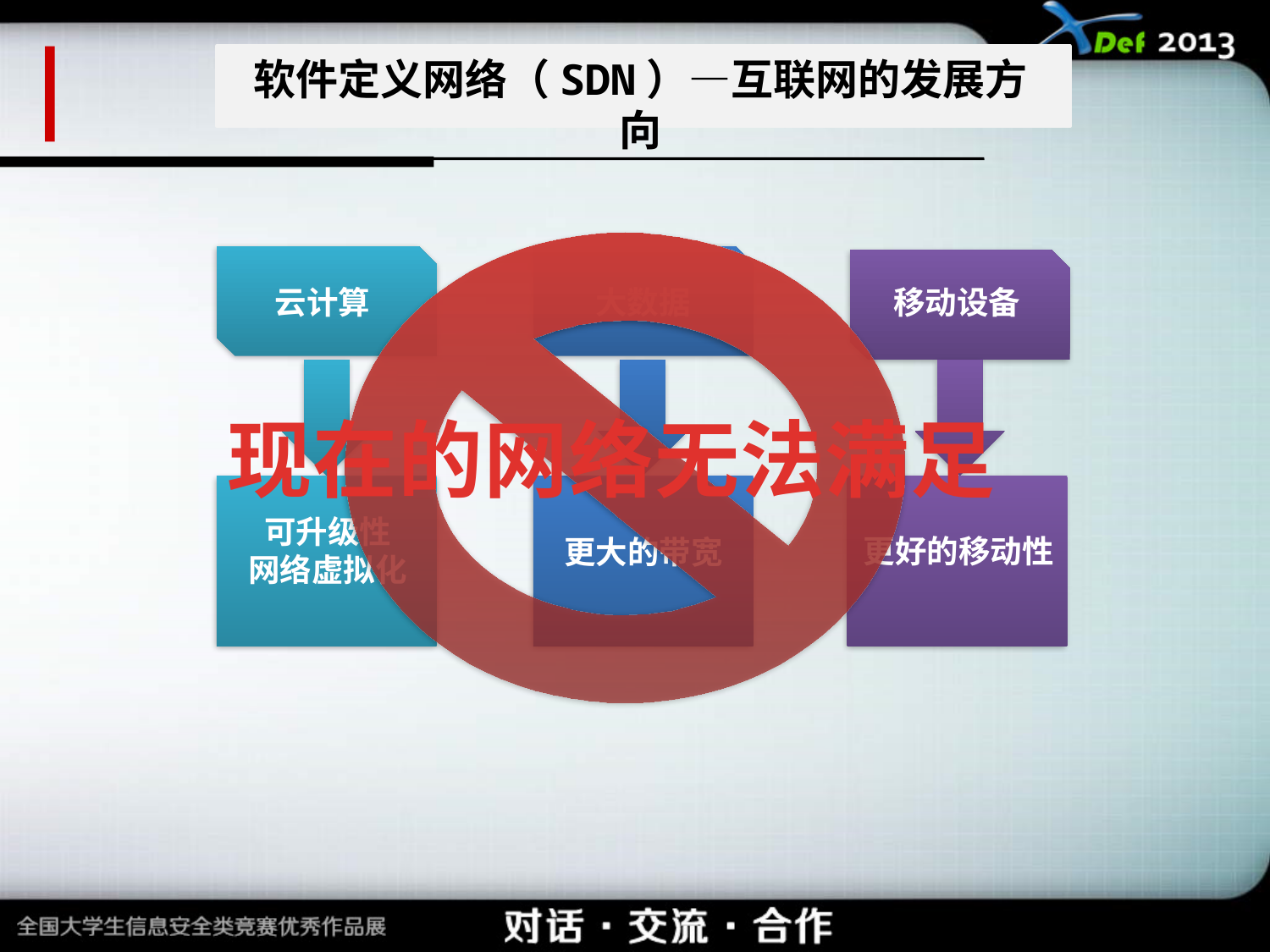

软件定义网络（SDN）—互联网的发展方向

云计算
大数据
移动设备

SDN

现在的网络无法满足

可升级性
网络虚拟化
更好的移动性
更大的带宽